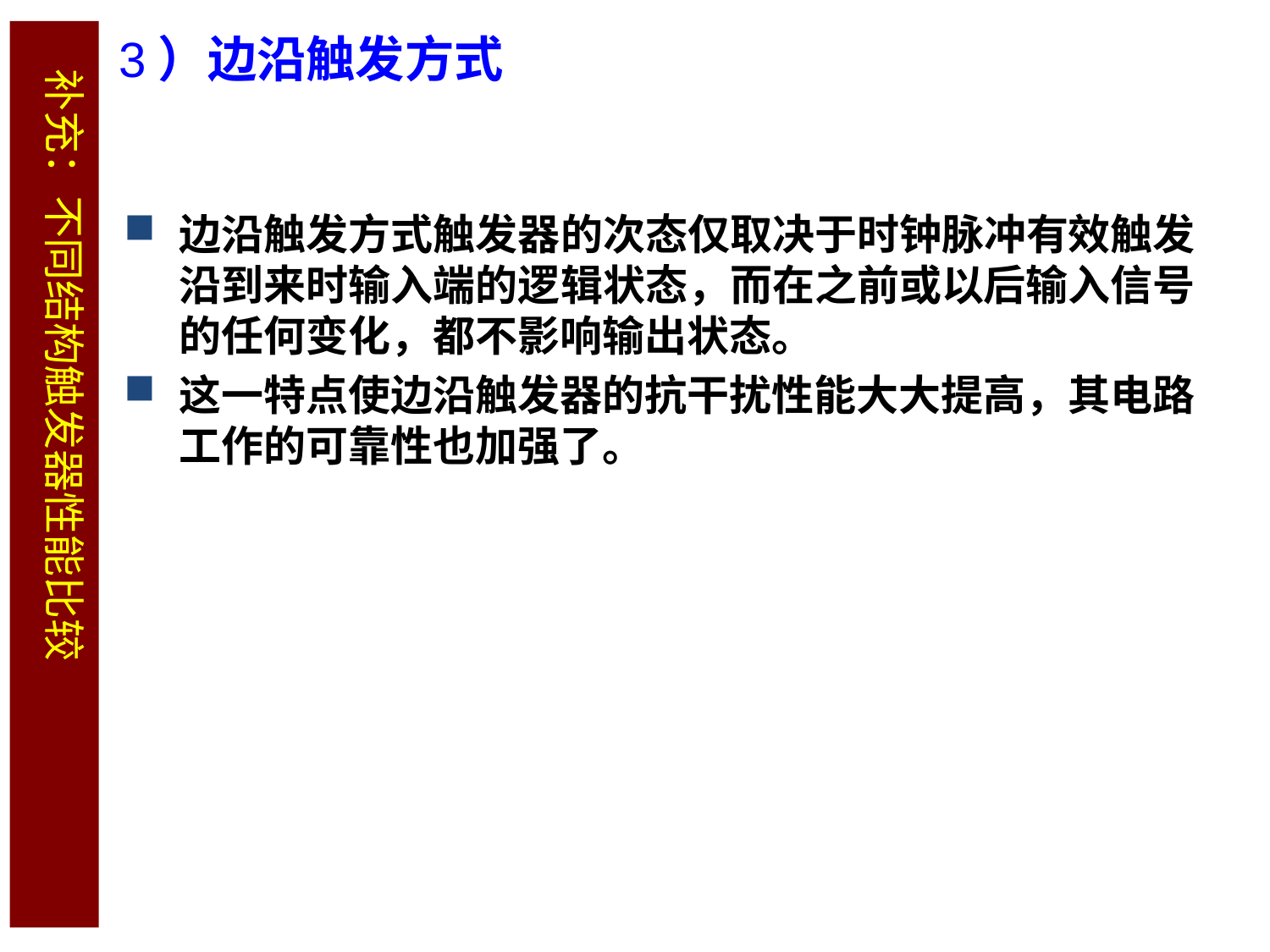

3）边沿触发方式
补充：不同结构触发器性能比较
边沿触发方式触发器的次态仅取决于时钟脉冲有效触发沿到来时输入端的逻辑状态，而在之前或以后输入信号的任何变化，都不影响输出状态。
这一特点使边沿触发器的抗干扰性能大大提高，其电路工作的可靠性也加强了。